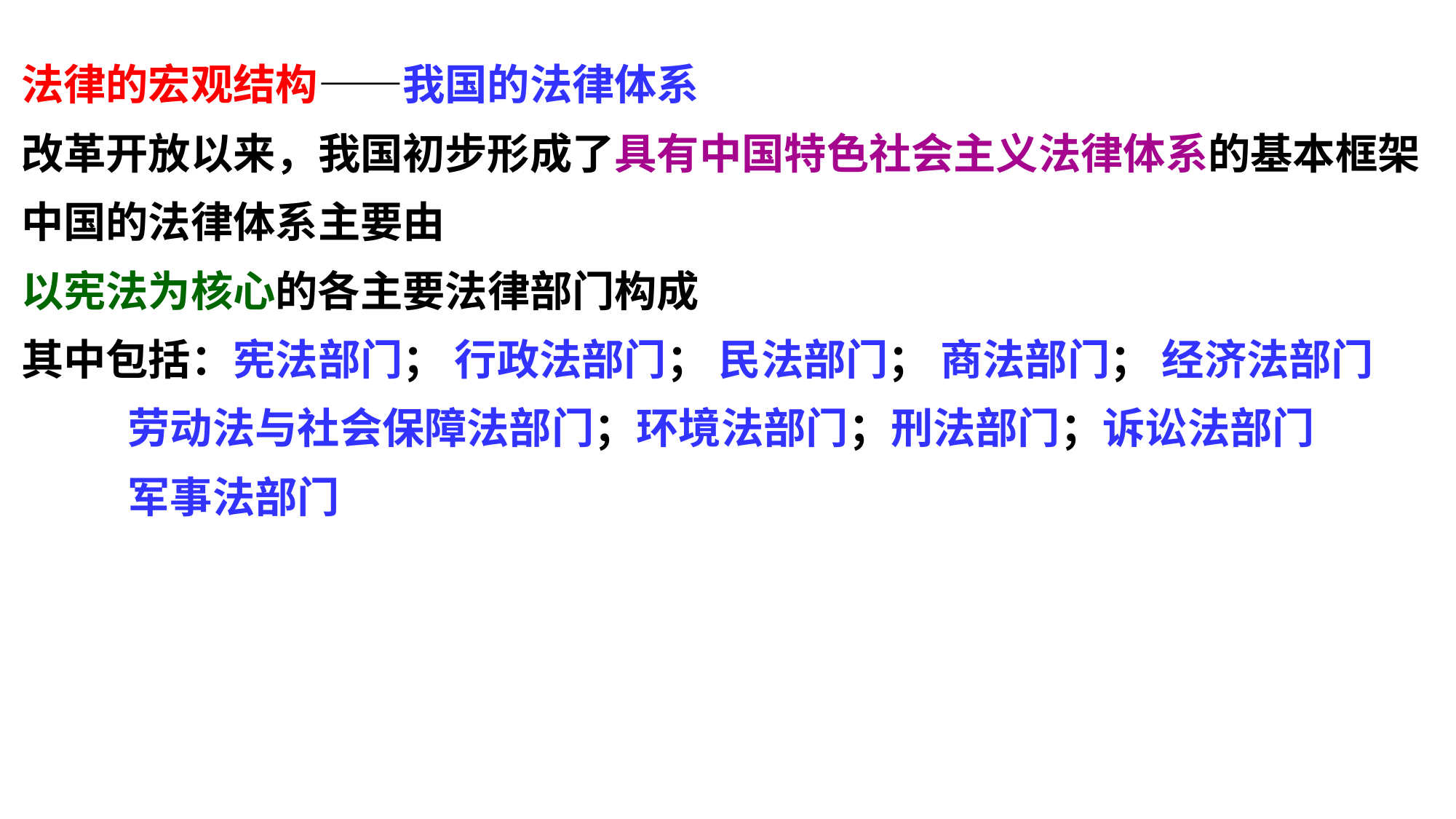

法律的宏观结构——我国的法律体系
改革开放以来，我国初步形成了具有中国特色社会主义法律体系的基本框架
中国的法律体系主要由
以宪法为核心的各主要法律部门构成
其中包括：宪法部门； 行政法部门； 民法部门； 商法部门； 经济法部门
          劳动法与社会保障法部门；环境法部门；刑法部门；诉讼法部门
          军事法部门